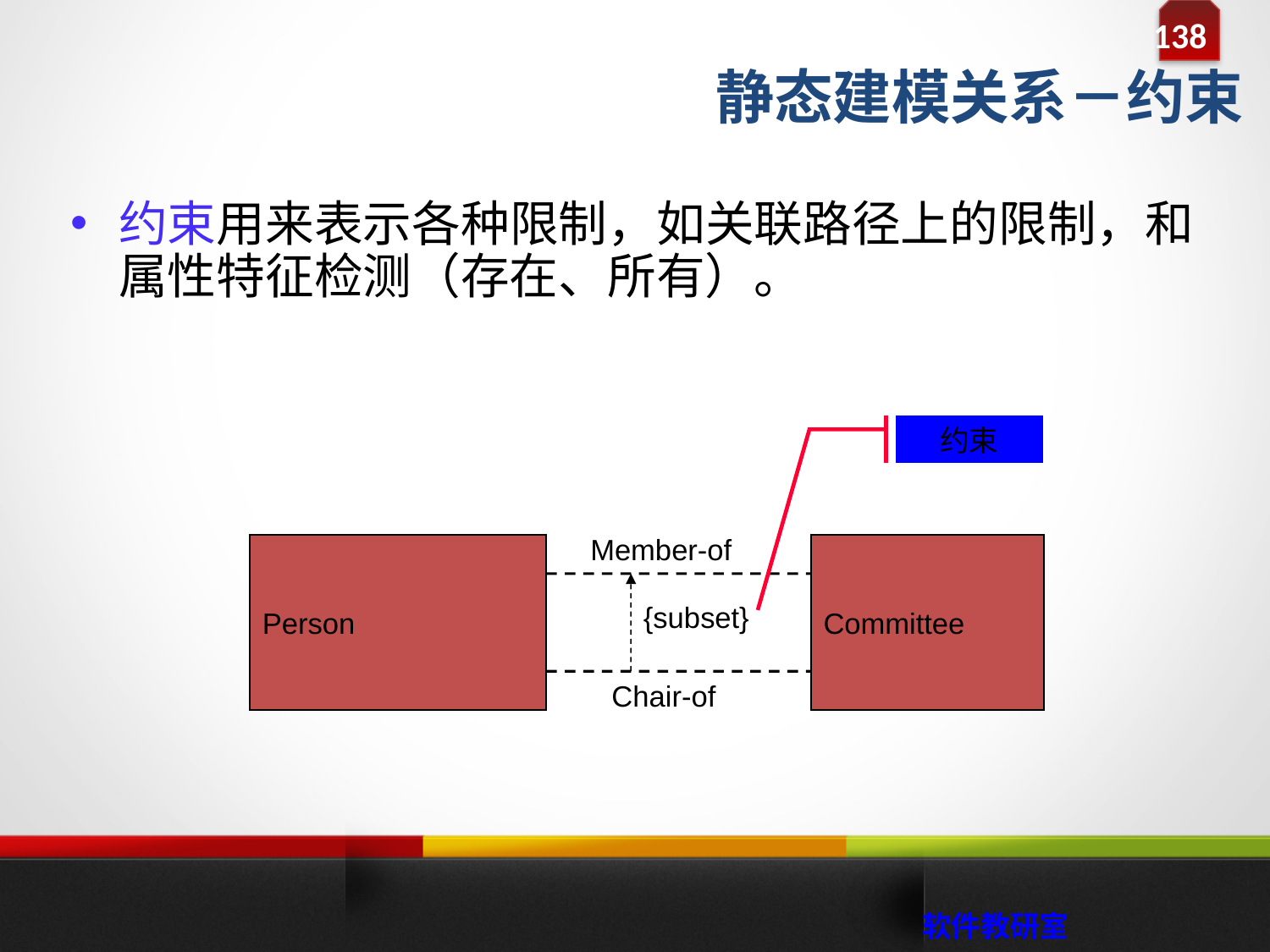

静态建模关系－约束
约束用来表示各种限制，如关联路径上的限制，和属性特征检测（存在、所有）。
约束
Member-of
Person
Committee

{subset}

Chair-of
                                     软件教研室